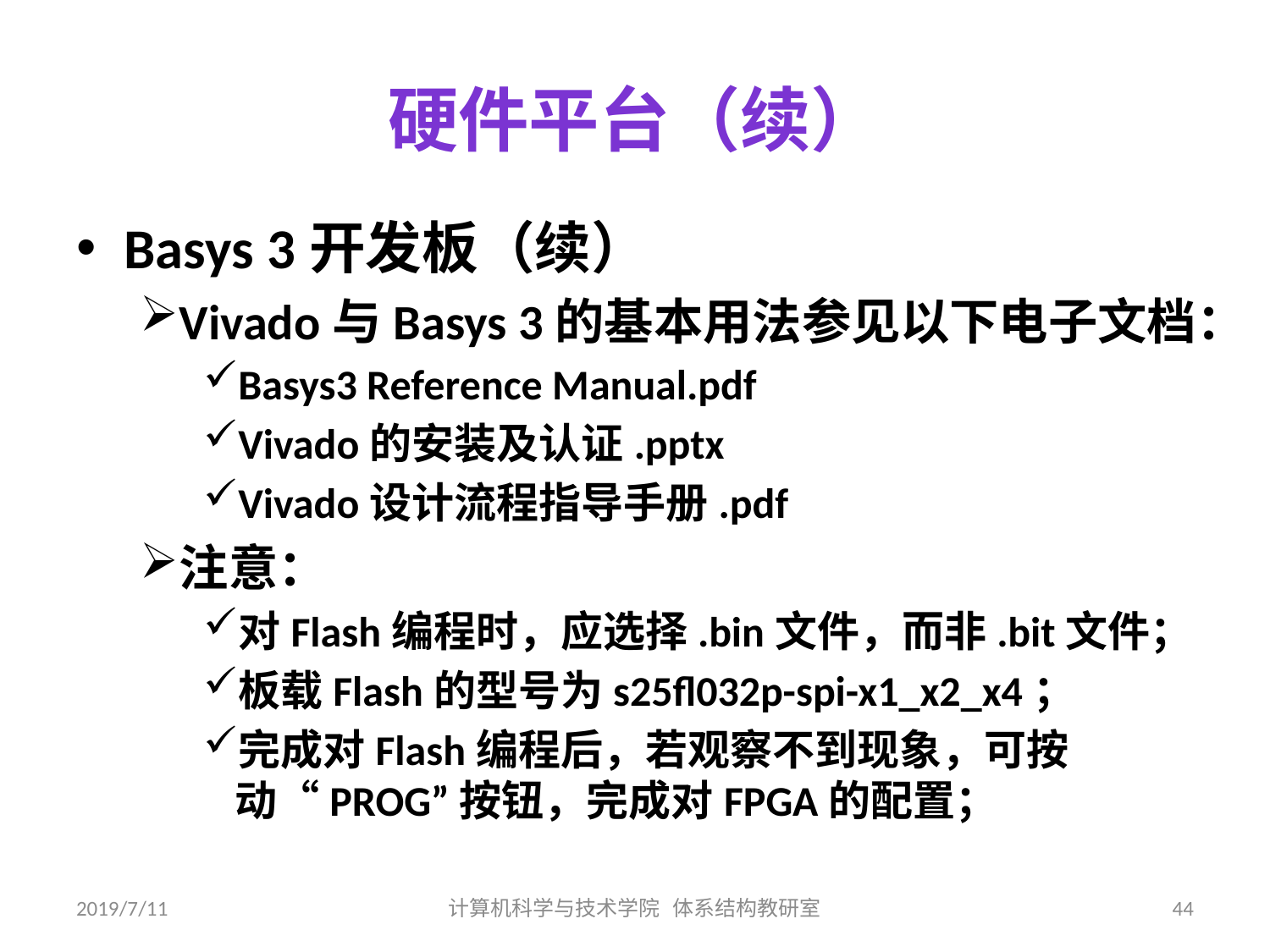

# 硬件平台（续）
Basys 3开发板（续）
Vivado与Basys 3的基本用法参见以下电子文档：
Basys3 Reference Manual.pdf
Vivado的安装及认证.pptx
Vivado设计流程指导手册.pdf
注意：
对Flash编程时，应选择.bin文件，而非.bit文件；
板载Flash的型号为s25fl032p-spi-x1_x2_x4；
完成对Flash编程后，若观察不到现象，可按动“PROG”按钮，完成对FPGA的配置；
2019/7/11
计算机科学与技术学院  体系结构教研室
44